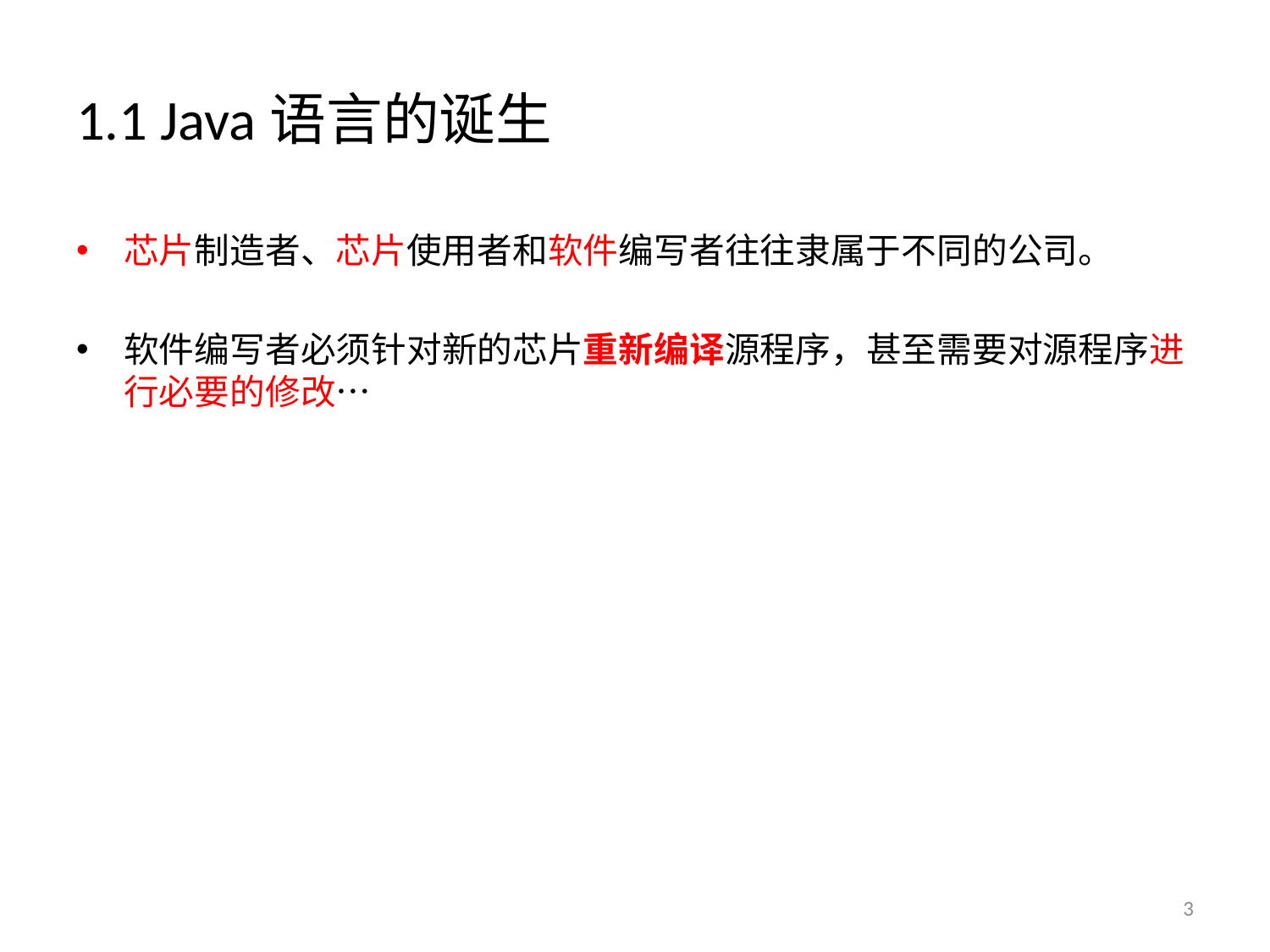

# 1.1 Java语言的诞生
芯片制造者、芯片使用者和软件编写者往往隶属于不同的公司。

软件编写者必须针对新的芯片重新编译源程序，甚至需要对源程序进行必要的修改…
3